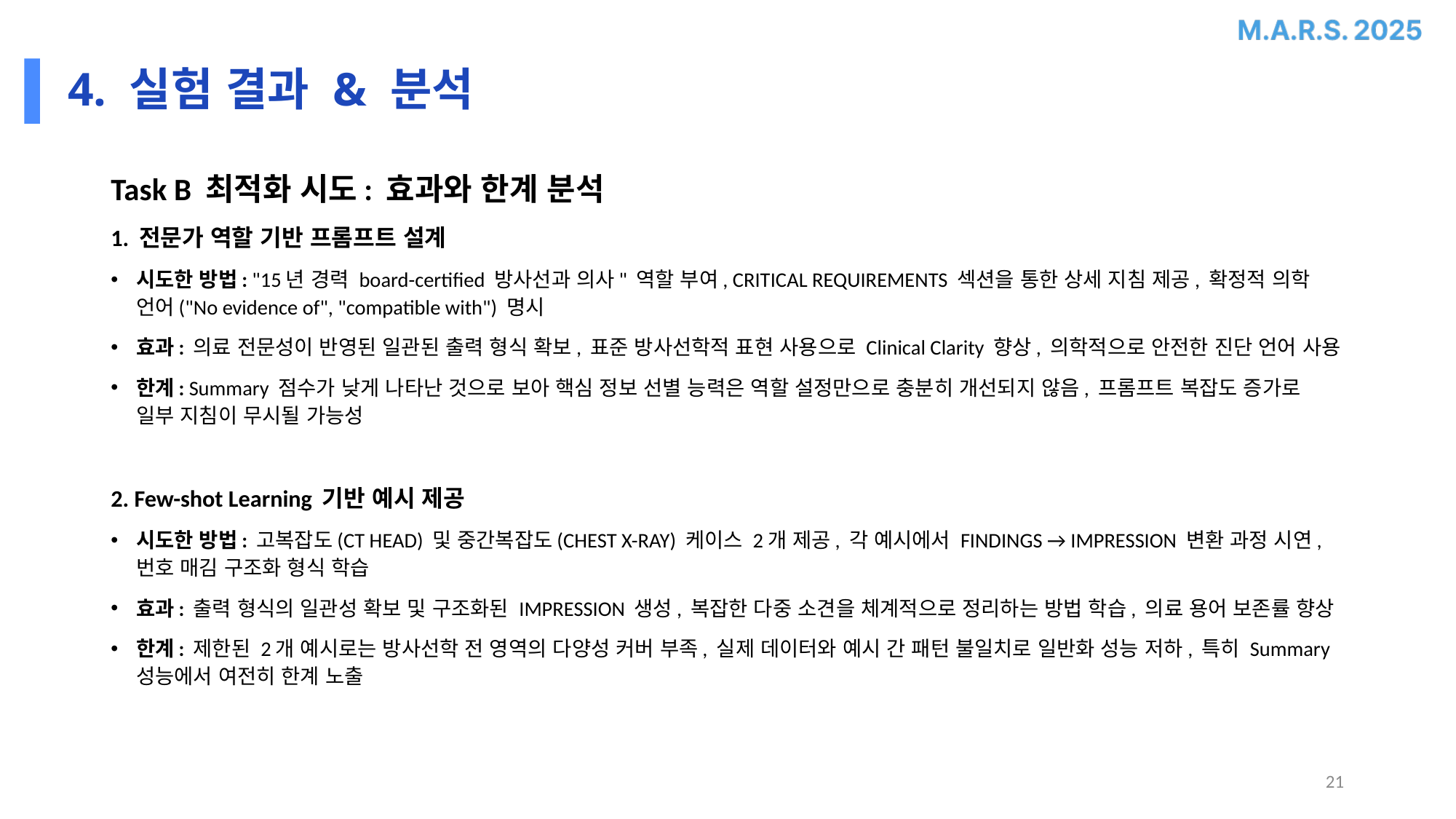

# 4. 실험 결과 & 분석
Task B 최적화 시도: 효과와 한계 분석
1. 전문가 역할 기반 프롬프트 설계
시도한 방법: "15년 경력 board-certified 방사선과 의사" 역할 부여, CRITICAL REQUIREMENTS 섹션을 통한 상세 지침 제공, 확정적 의학 언어("No evidence of", "compatible with") 명시
효과: 의료 전문성이 반영된 일관된 출력 형식 확보, 표준 방사선학적 표현 사용으로 Clinical Clarity 향상, 의학적으로 안전한 진단 언어 사용
한계: Summary 점수가 낮게 나타난 것으로 보아 핵심 정보 선별 능력은 역할 설정만으로 충분히 개선되지 않음, 프롬프트 복잡도 증가로 일부 지침이 무시될 가능성

2. Few-shot Learning 기반 예시 제공
시도한 방법: 고복잡도(CT HEAD) 및 중간복잡도(CHEST X-RAY) 케이스 2개 제공, 각 예시에서 FINDINGS → IMPRESSION 변환 과정 시연, 번호 매김 구조화 형식 학습
효과: 출력 형식의 일관성 확보 및 구조화된 IMPRESSION 생성, 복잡한 다중 소견을 체계적으로 정리하는 방법 학습, 의료 용어 보존률 향상
한계: 제한된 2개 예시로는 방사선학 전 영역의 다양성 커버 부족, 실제 데이터와 예시 간 패턴 불일치로 일반화 성능 저하, 특히 Summary 성능에서 여전히 한계 노출
21